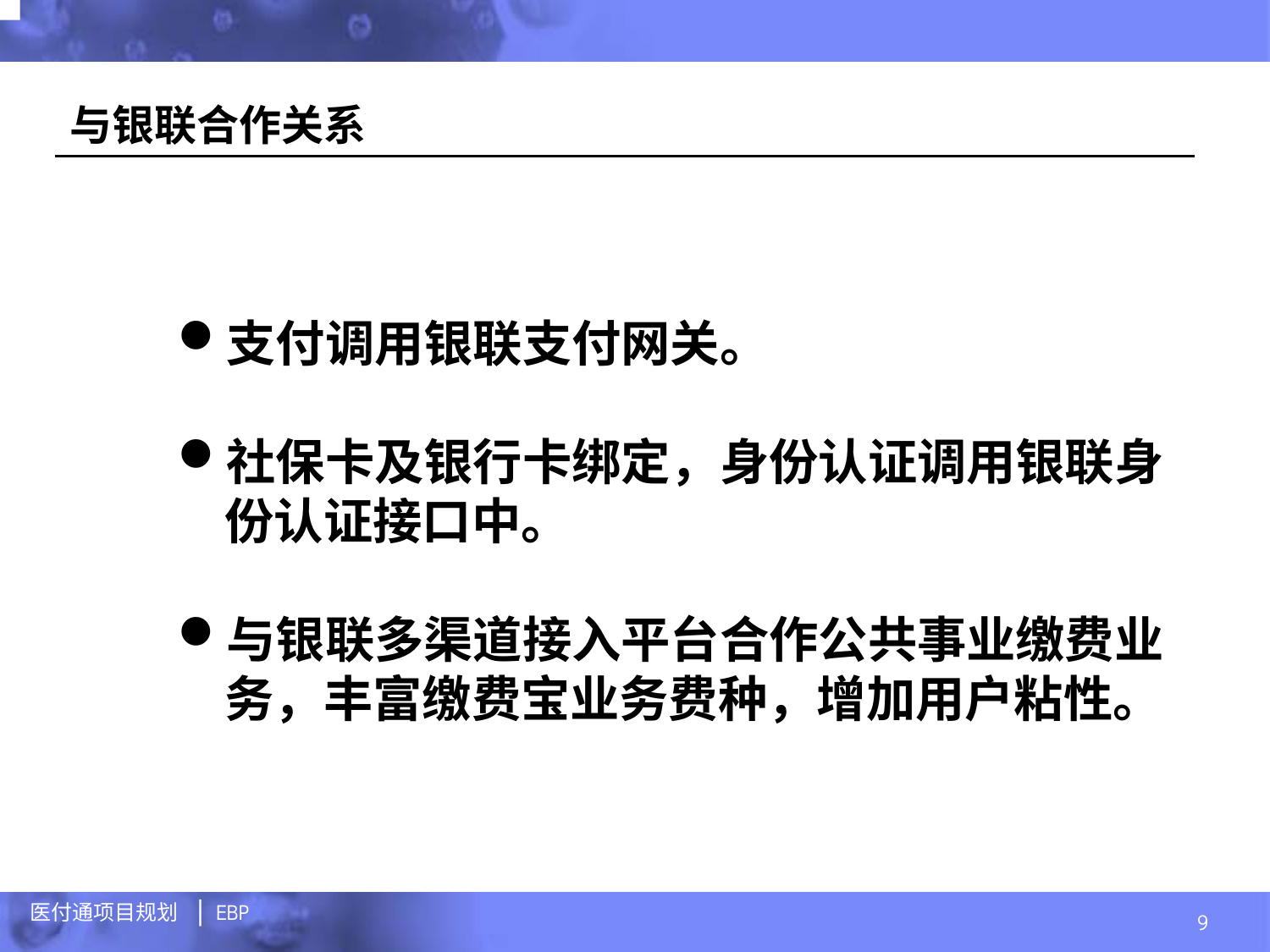

与银联合作关系
支付调用银联支付网关。

社保卡及银行卡绑定，身份认证调用银联身份认证接口中。

与银联多渠道接入平台合作公共事业缴费业务，丰富缴费宝业务费种，增加用户粘性。
9